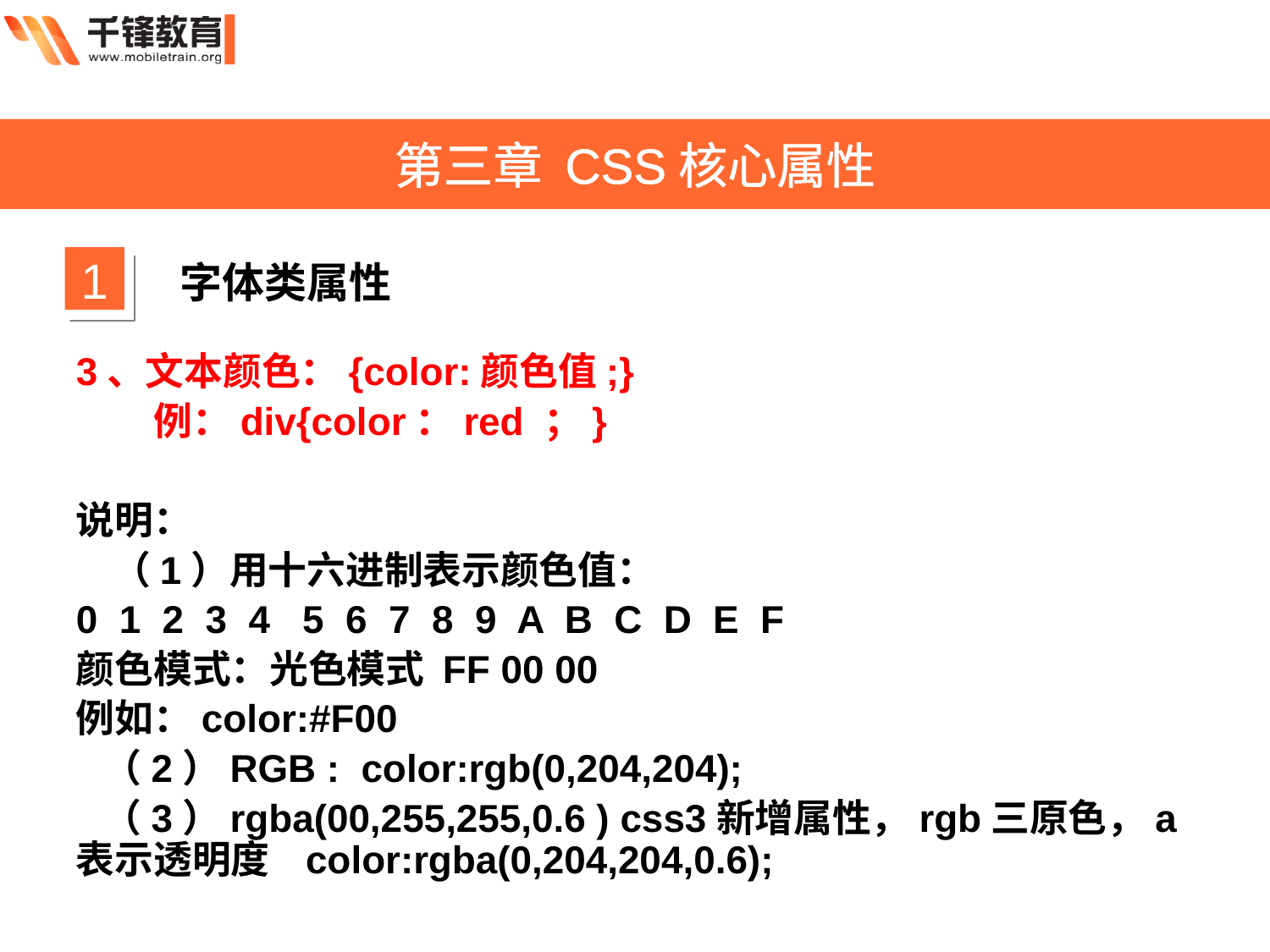

第三章 CSS核心属性
1

字体类属性

3、文本颜色：{color:颜色值;}
　　例：div{color：red ；}

说明：
   （1）用十六进制表示颜色值：
0  1  2  3  4   5  6  7  8  9  A  B  C  D  E  F
颜色模式：光色模式 FF 00 00
例如：color:#F00
  （2）RGB :  color:rgb(0,204,204);
  （3）rgba(00,255,255,0.6 ) css3新增属性，rgb三原色，a表示透明度   color:rgba(0,204,204,0.6);